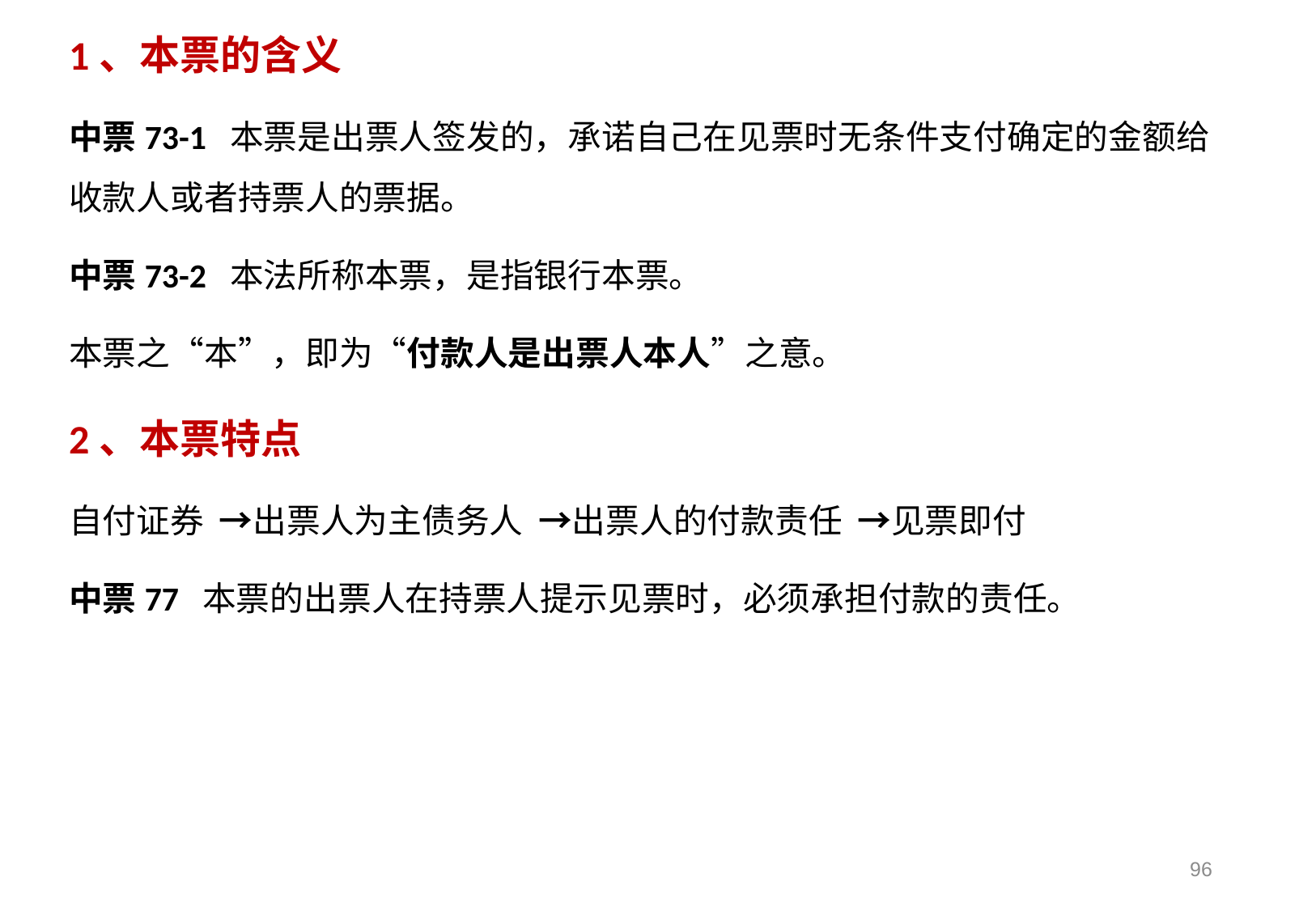

1、本票的含义
中票73-1  本票是出票人签发的，承诺自己在见票时无条件支付确定的金额给收款人或者持票人的票据。
中票73-2  本法所称本票，是指银行本票。
本票之“本”，即为“付款人是出票人本人”之意。
2、本票特点
自付证券  →出票人为主债务人  →出票人的付款责任  →见票即付
中票77  本票的出票人在持票人提示见票时，必须承担付款的责任。
96